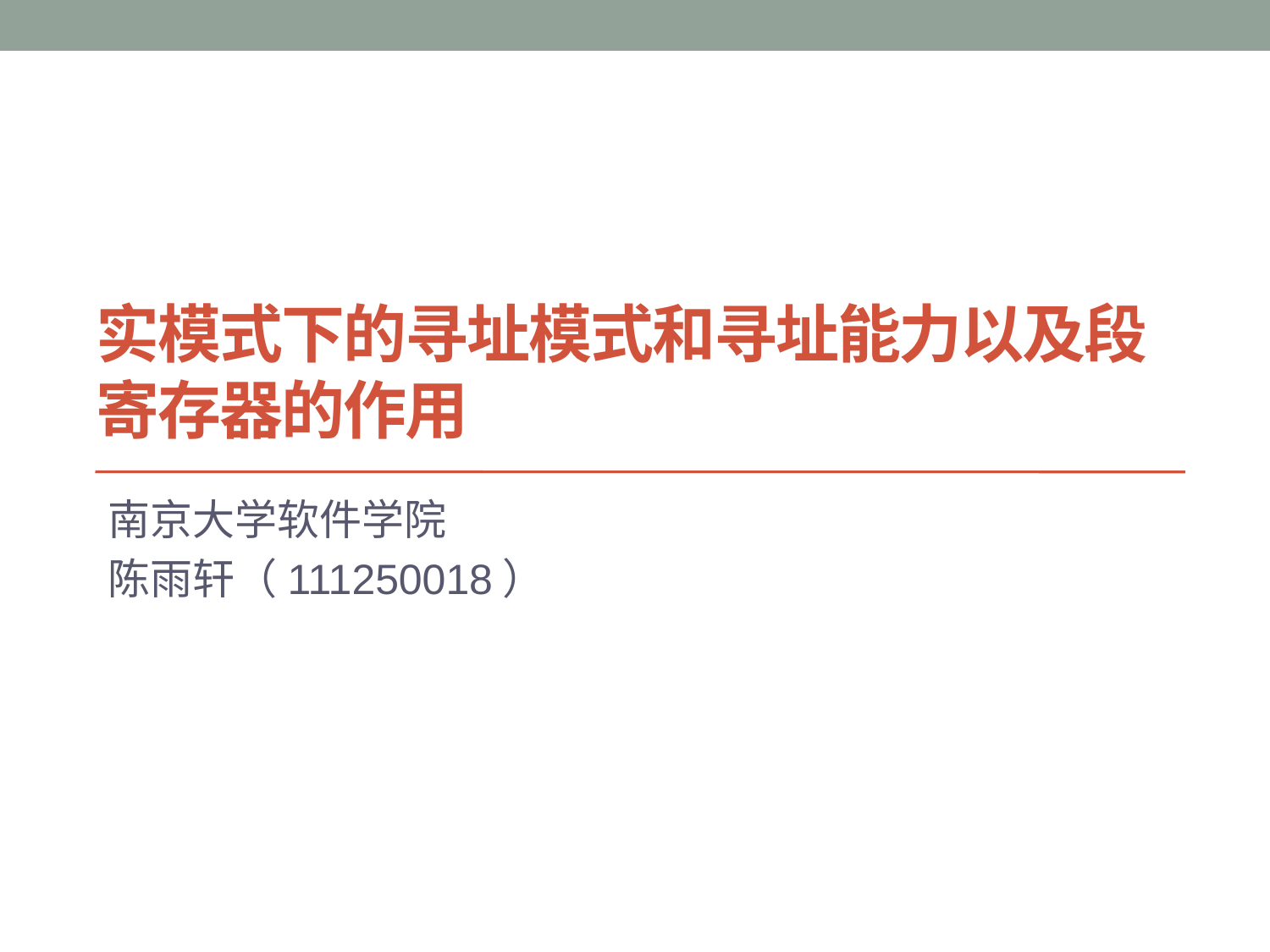

# 实模式下的寻址模式和寻址能力以及段寄存器的作用
南京大学软件学院
陈雨轩（111250018）